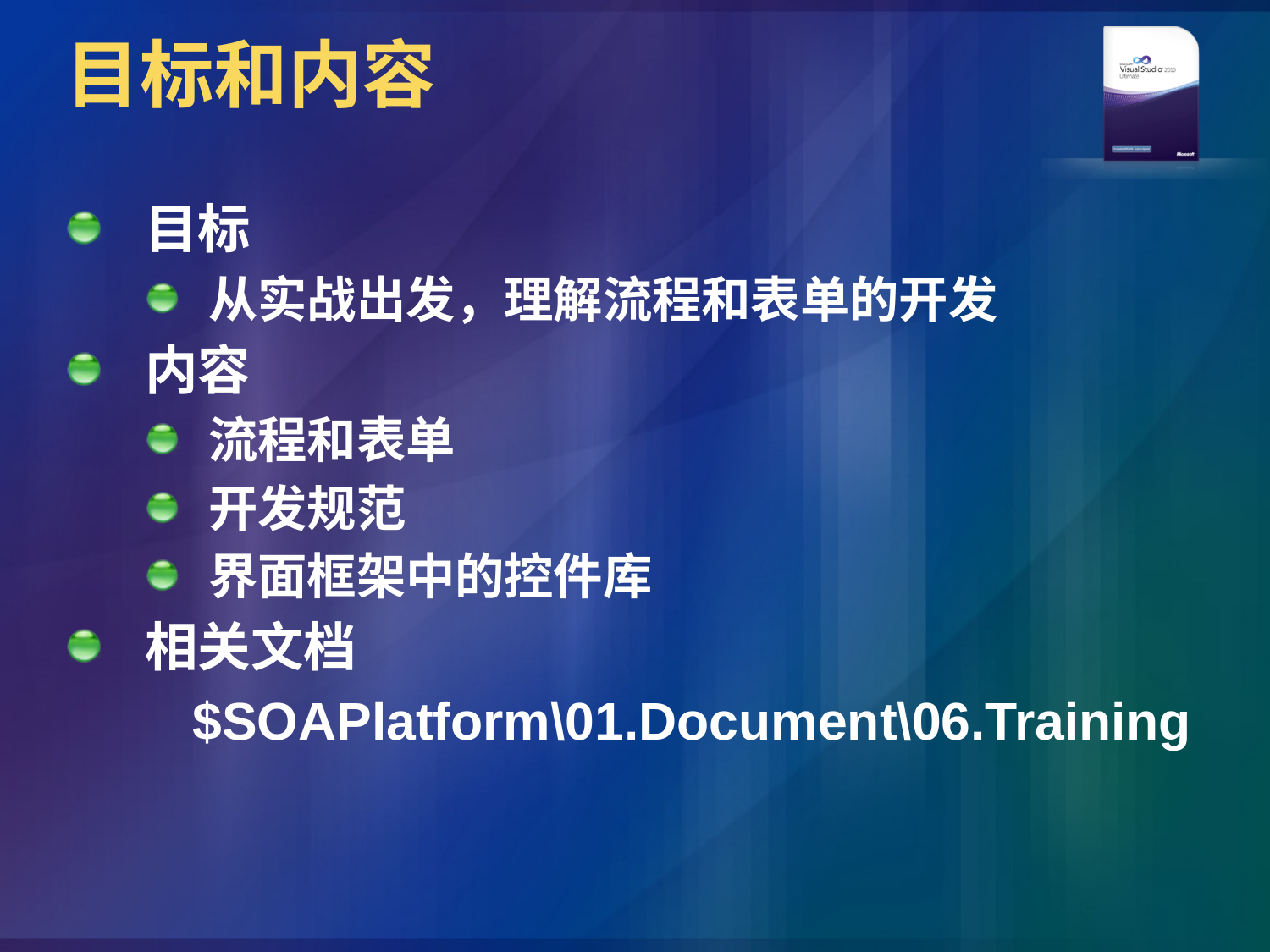

# 目标和内容
目标
从实战出发，理解流程和表单的开发
内容
流程和表单
开发规范
界面框架中的控件库
相关文档
	$SOAPlatform\01.Document\06.Training